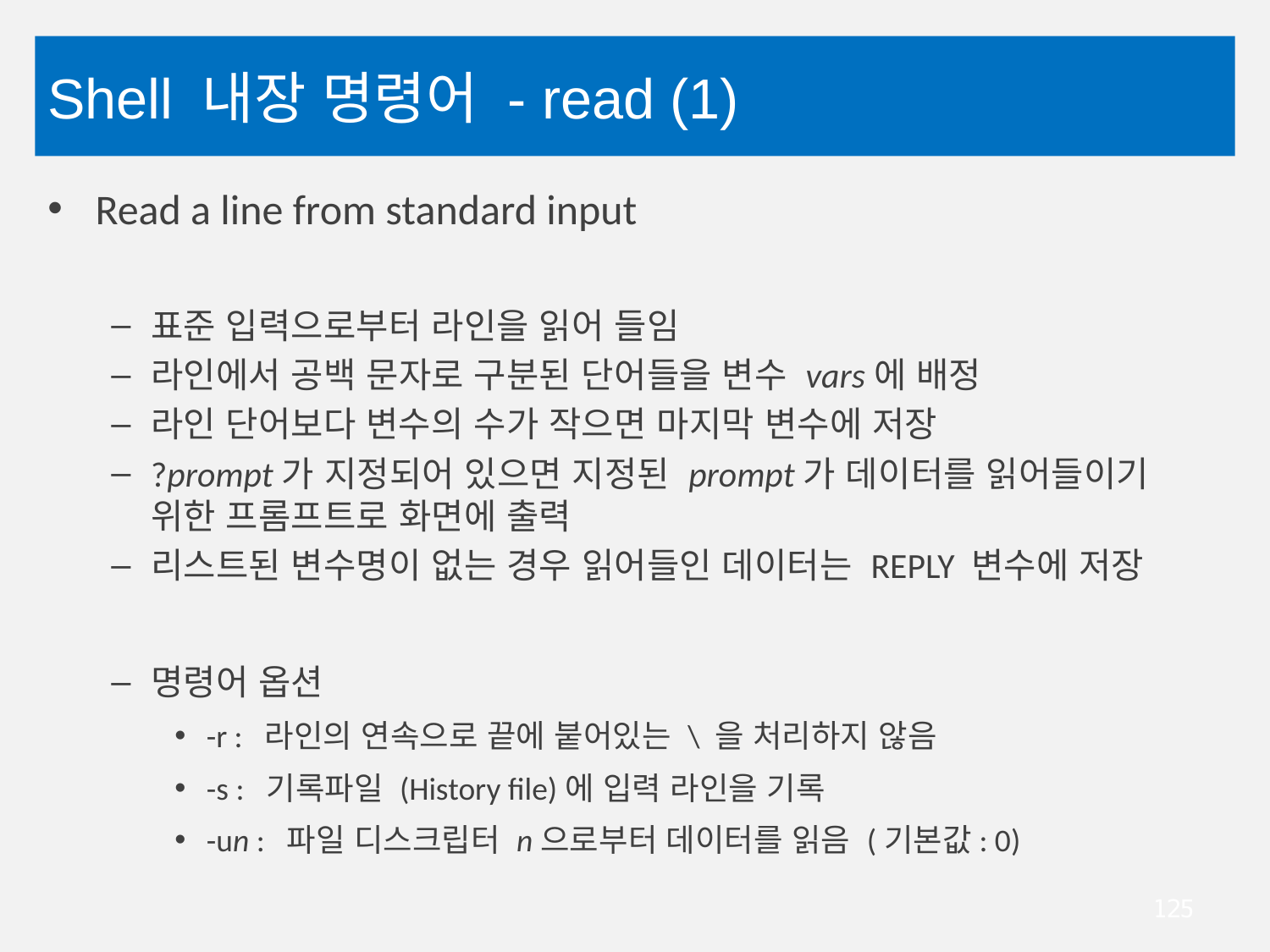

# Shell 내장 명령어 - read (1)
Read a line from standard input

표준 입력으로부터 라인을 읽어 들임
라인에서 공백 문자로 구분된 단어들을 변수 vars에 배정
라인 단어보다 변수의 수가 작으면 마지막 변수에 저장
?prompt가 지정되어 있으면 지정된 prompt가 데이터를 읽어들이기 위한 프롬프트로 화면에 출력
리스트된 변수명이 없는 경우 읽어들인 데이터는 REPLY 변수에 저장

명령어 옵션
-r :  라인의 연속으로 끝에 붙어있는 \ 을 처리하지 않음
-s :  기록파일 (History file)에 입력 라인을 기록
-un :  파일 디스크립터 n으로부터 데이터를 읽음 (기본값: 0)
125